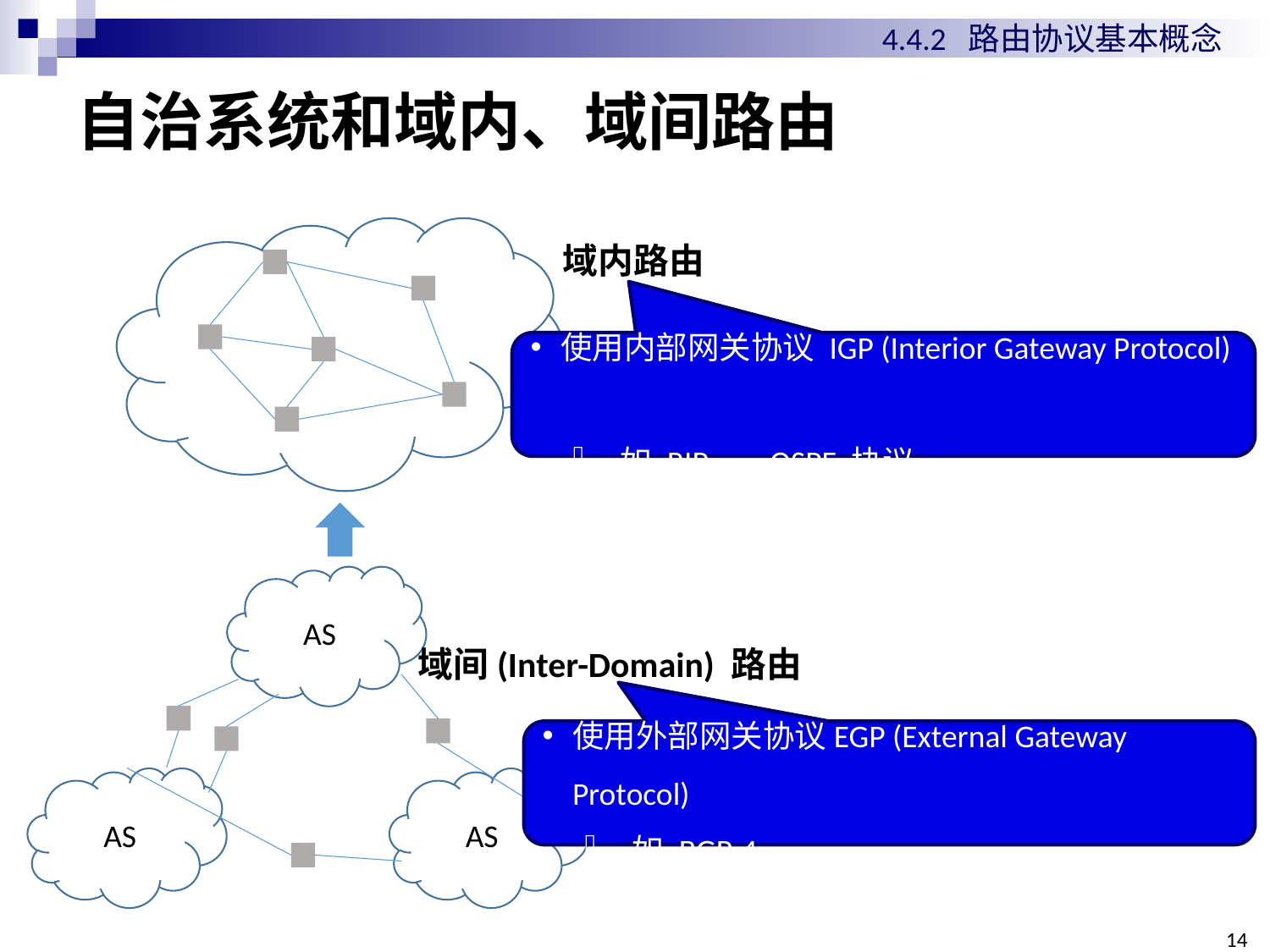

4.4.2  路由协议基本概念
# 自治系统和域内、域间路由

域内路由
使用内部网关协议 IGP (Interior Gateway Protocol)
如 RIP 、 OSPF 协议

AS

AS
AS

域间(Inter-Domain) 路由
使用外部网关协议EGP (External Gateway Protocol)
如 BGP-4
147